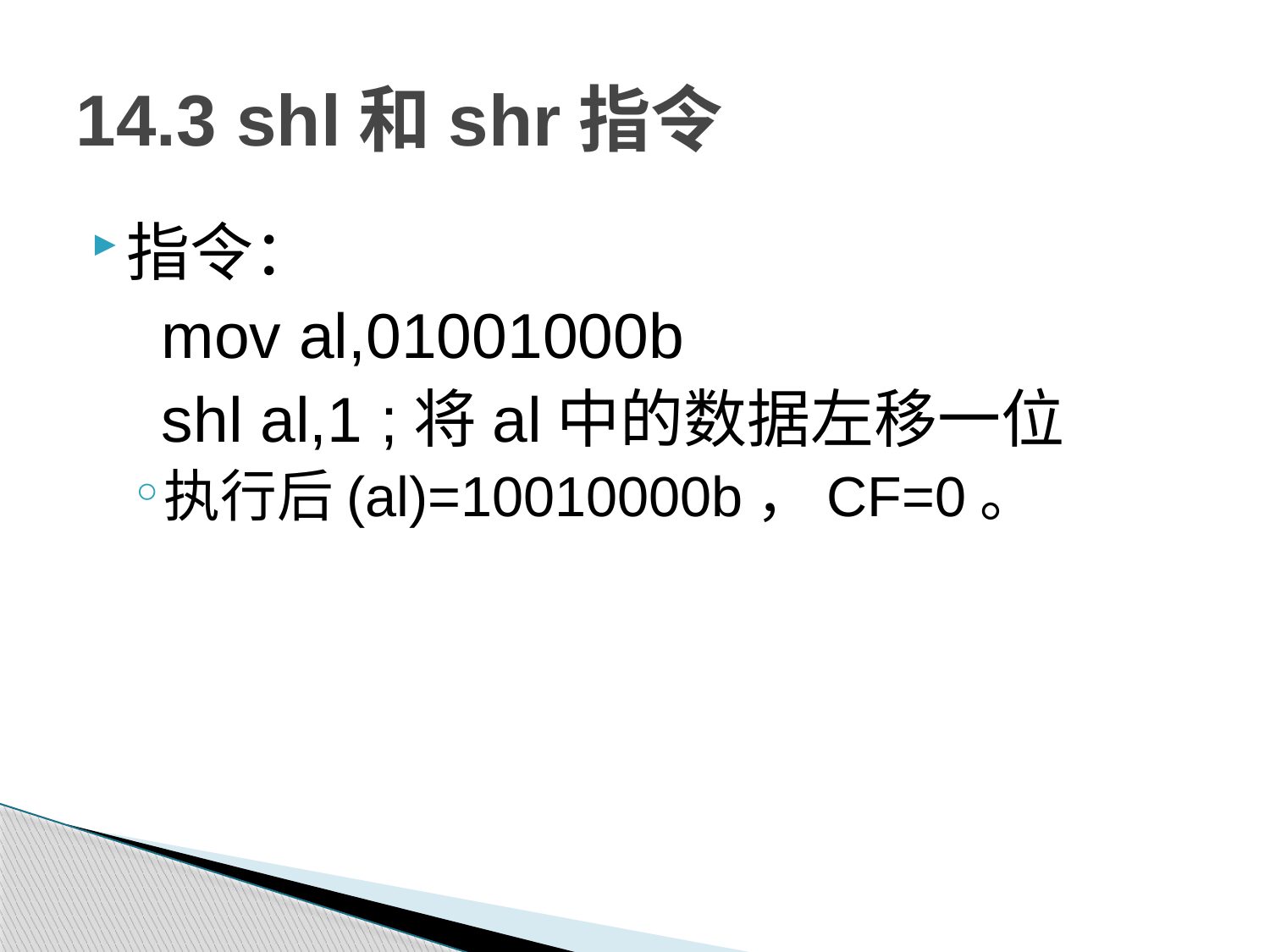

# 14.3 shl和shr指令
指令：
    mov al,01001000b
    shl al,1 	;将al中的数据左移一位
执行后(al)=10010000b，CF=0。